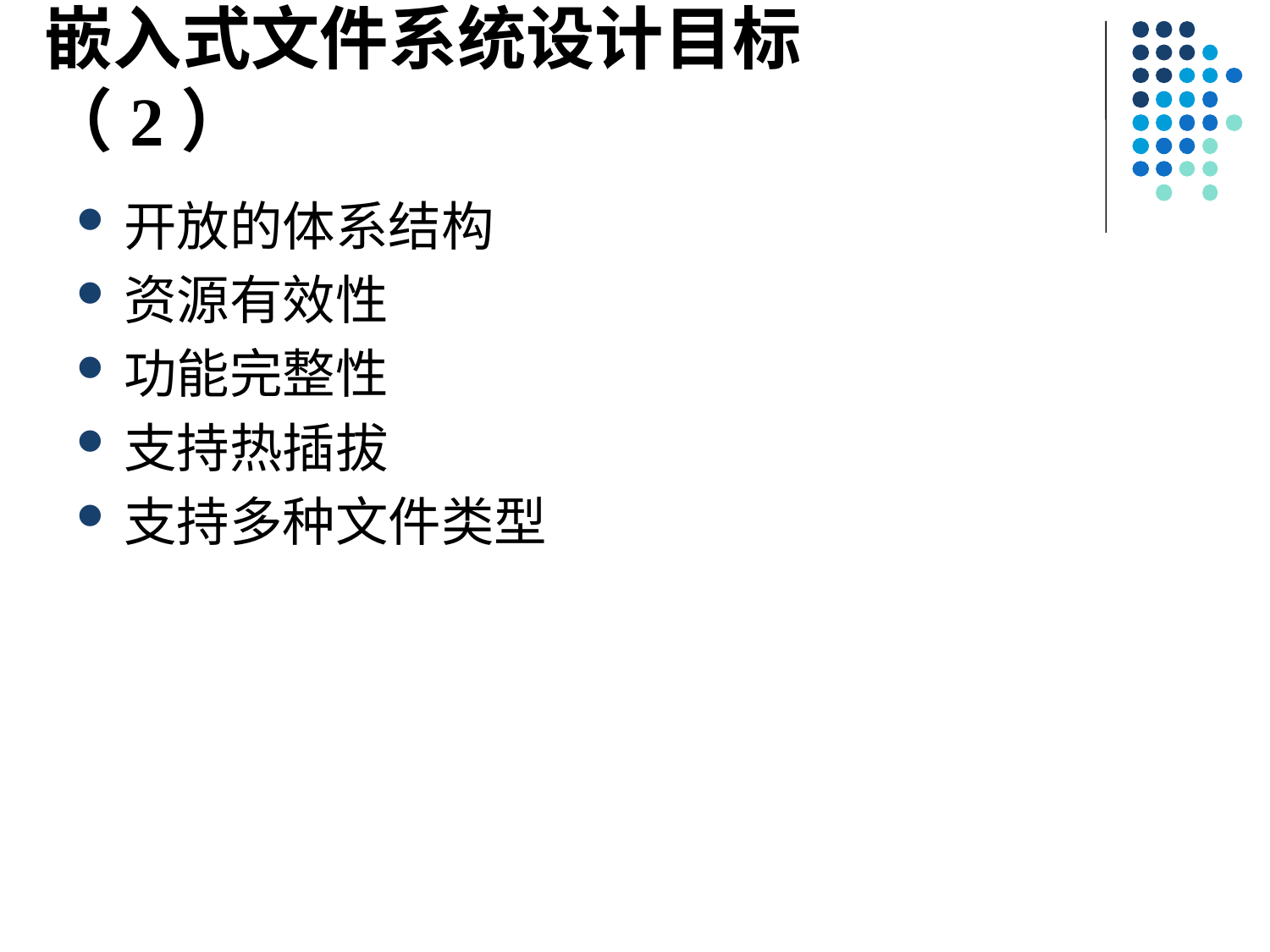

# 嵌入式文件系统设计目标（2）
开放的体系结构
资源有效性
功能完整性
支持热插拔
支持多种文件类型